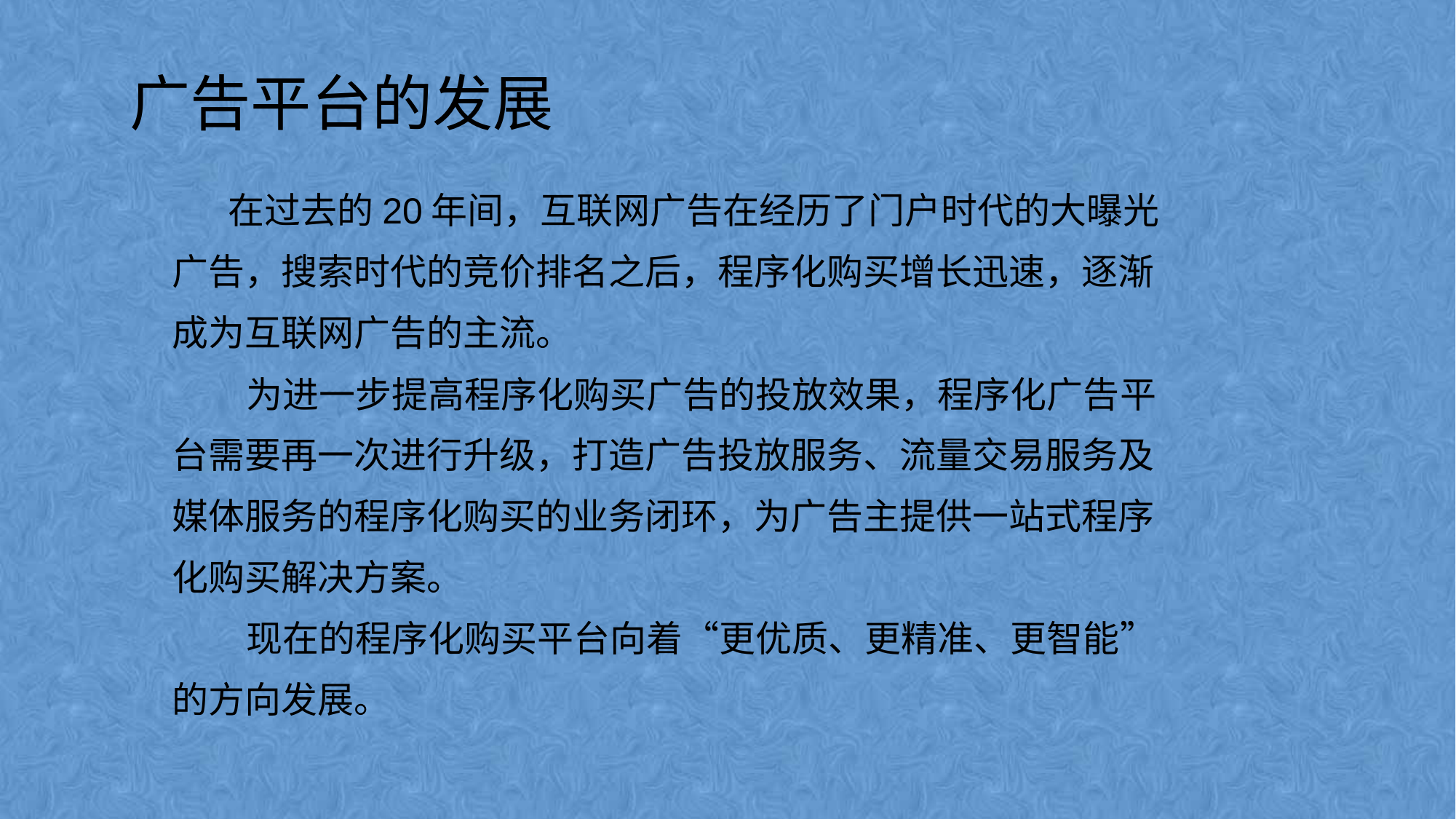

广告平台的发展
        在过去的20年间，互联网广告在经历了门户时代的大曝光广告，搜索时代的竞价排名之后，程序化购买增长迅速，逐渐成为互联网广告的主流。
        为进一步提高程序化购买广告的投放效果，程序化广告平台需要再一次进行升级，打造广告投放服务、流量交易服务及媒体服务的程序化购买的业务闭环，为广告主提供一站式程序化购买解决方案。
        现在的程序化购买平台向着“更优质、更精准、更智能”的方向发展。